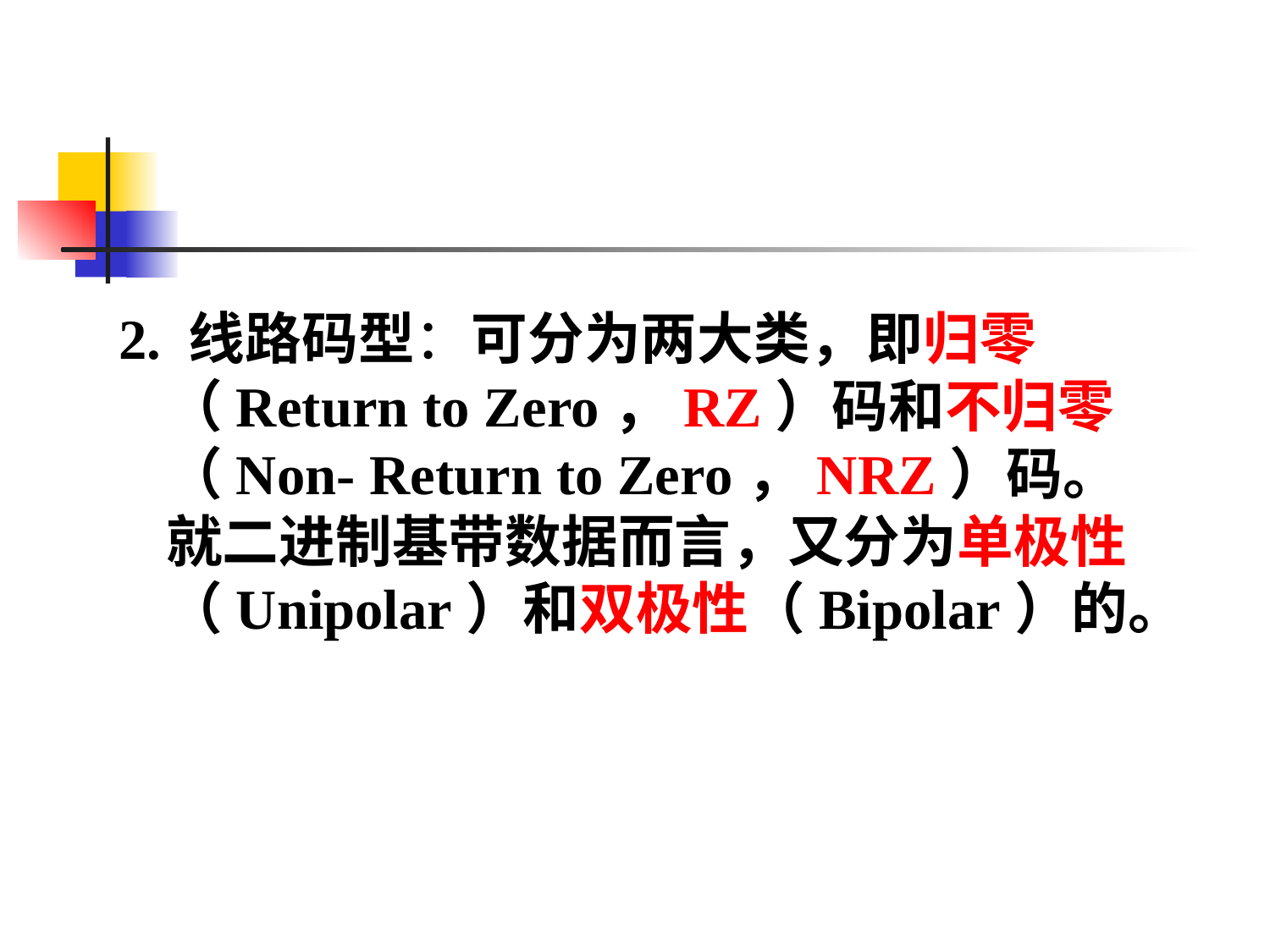

#
2. 线路码型：可分为两大类，即归零（Return to Zero，RZ）码和不归零（Non- Return to Zero，NRZ）码。就二进制基带数据而言，又分为单极性（Unipolar）和双极性（Bipolar）的。